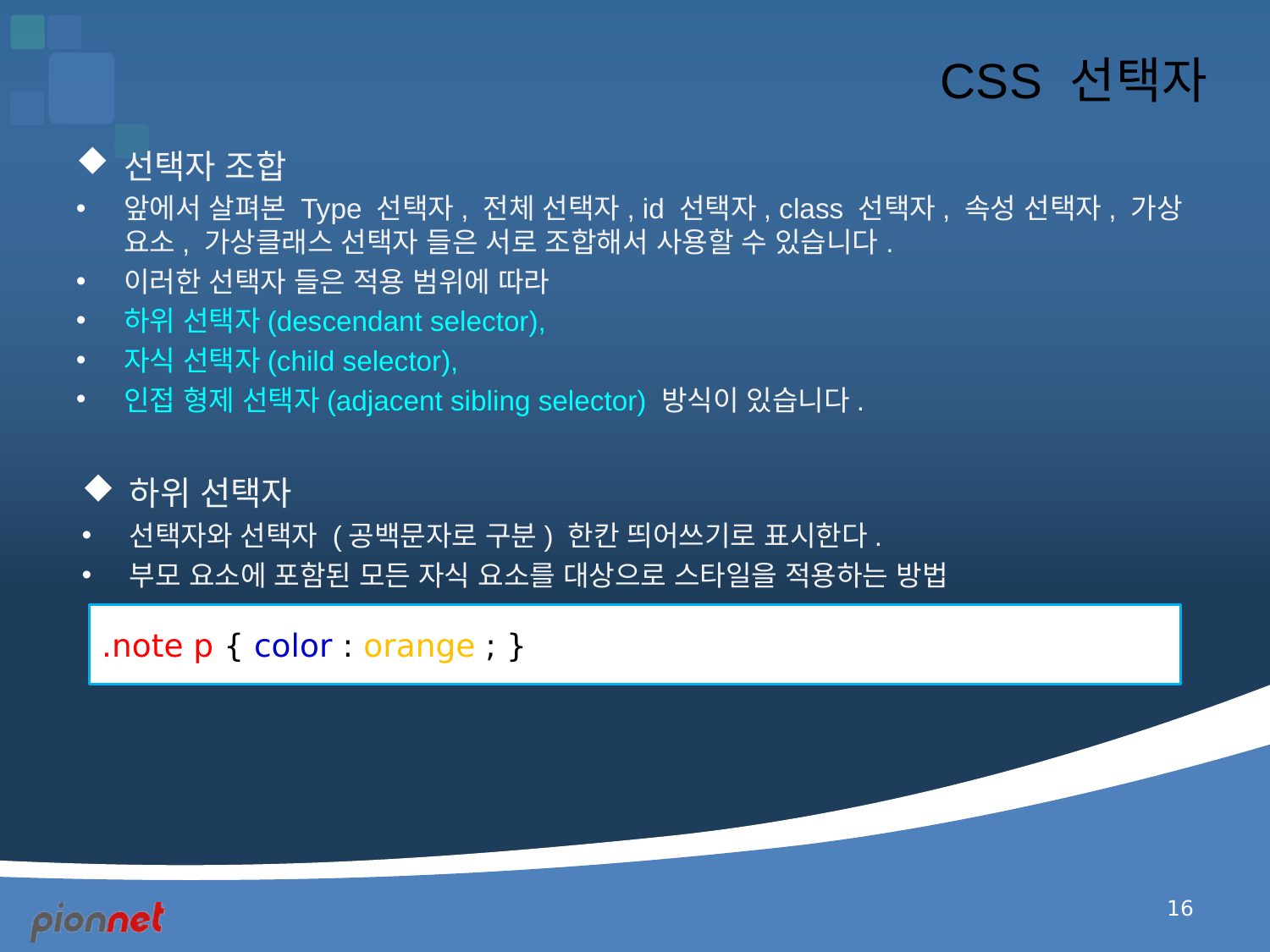

# CSS 선택자
선택자 조합
앞에서 살펴본 Type 선택자, 전체 선택자, id 선택자, class 선택자, 속성 선택자, 가상 요소, 가상클래스 선택자 들은 서로 조합해서 사용할 수 있습니다.
이러한 선택자 들은 적용 범위에 따라
하위 선택자(descendant selector),
자식 선택자(child selector),
인접 형제 선택자(adjacent sibling selector) 방식이 있습니다.
하위 선택자
선택자와 선택자 (공백문자로 구분) 한칸 띄어쓰기로 표시한다.
부모 요소에 포함된 모든 자식 요소를 대상으로 스타일을 적용하는 방법
.note p { color : orange ; }
16